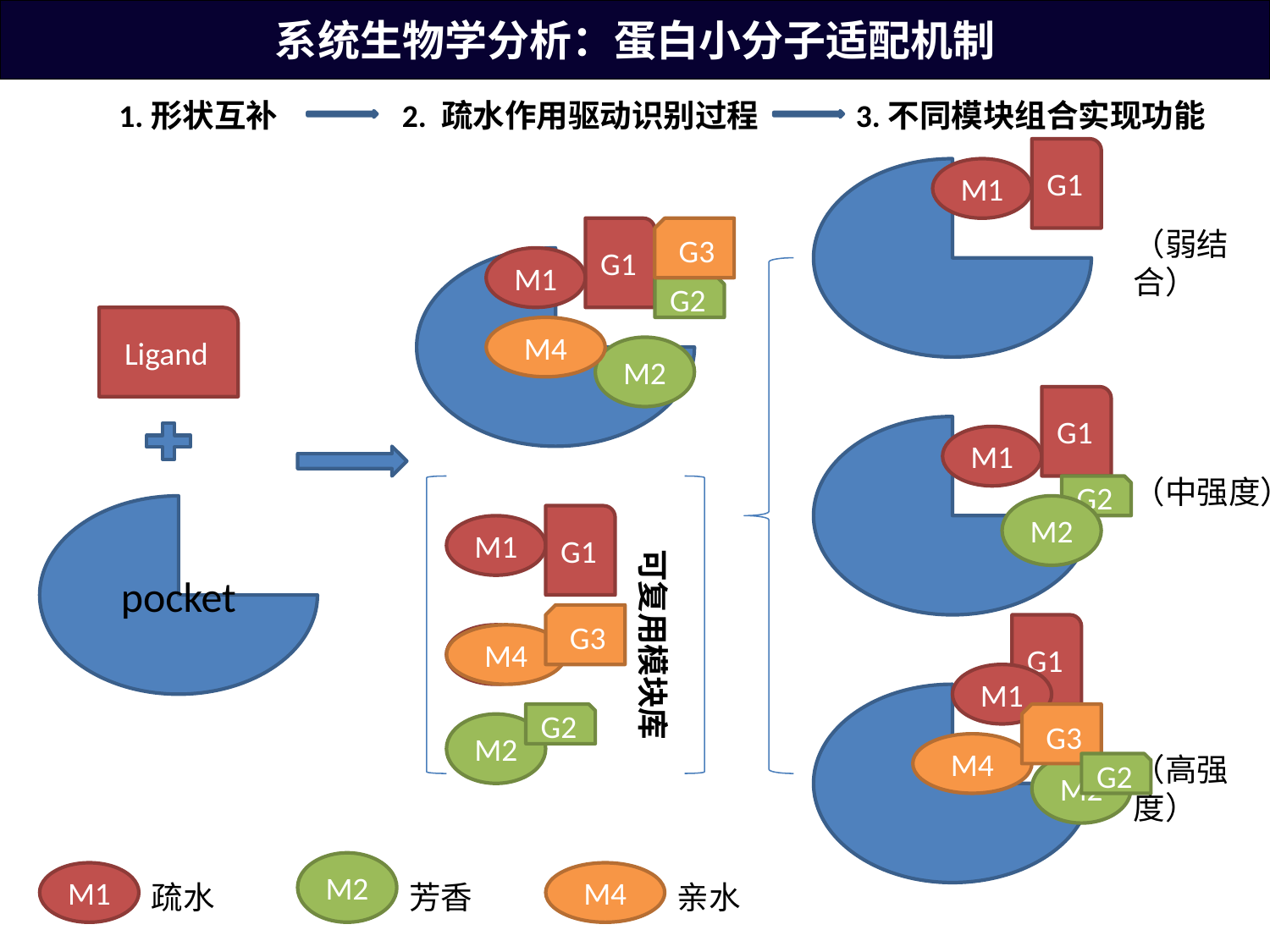

系统生物学分析：蛋白小分子适配机制

1.形状互补
2. 疏水作用驱动识别过程
3.不同模块组合实现功能

G1

M1
G1
G3

M1
G2
M4
M2

Ligand
G1

M1
G2
M2

G1
M1
M1
G3
M4
G2
M2
pocket
G1
M1

G3
M4
M2
G2
（弱结合）
（中强度）
（高强度）
可复用模块库
M2
M1
M4
疏水
芳香
亲水